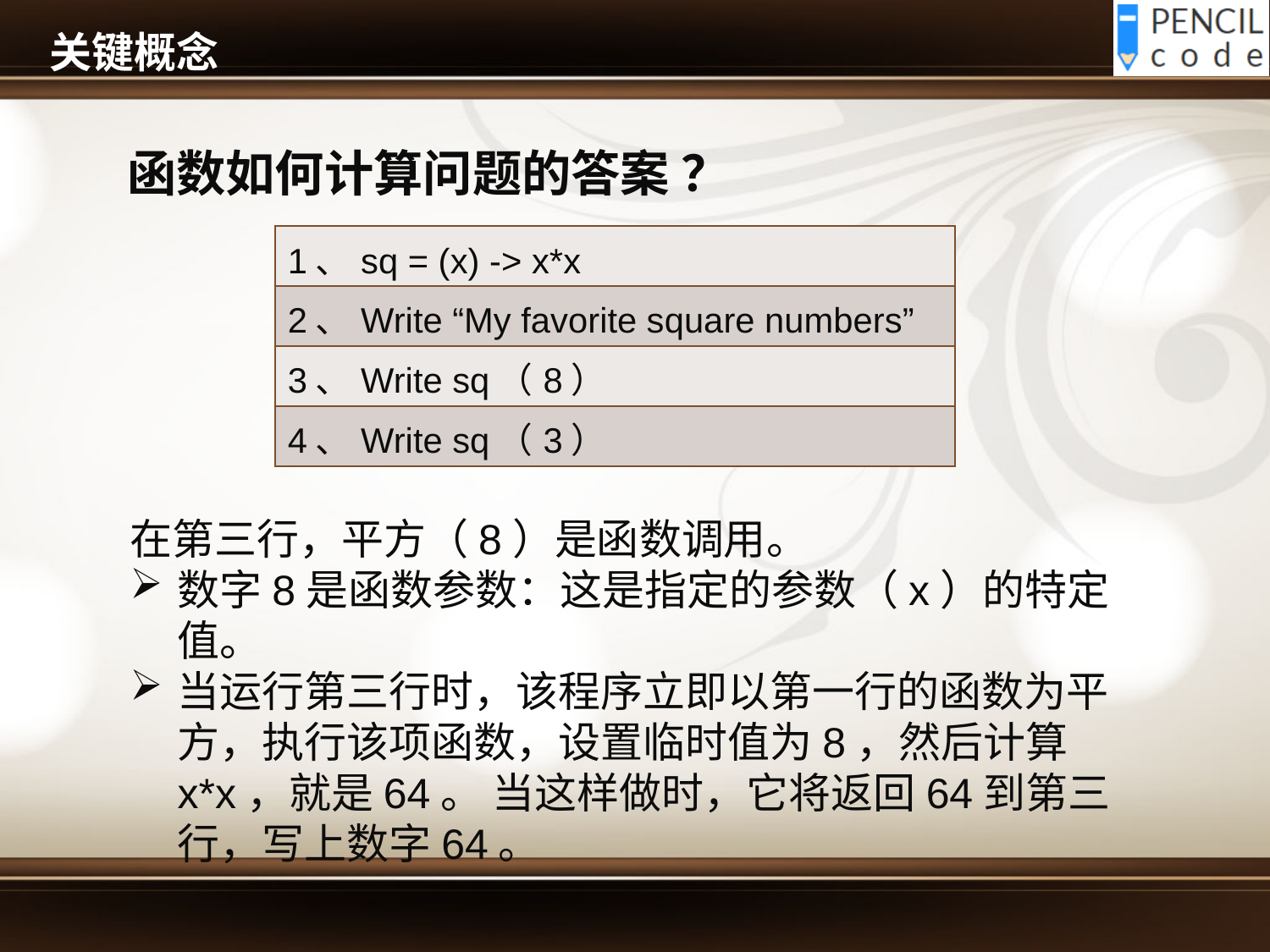

# 关键概念
函数如何计算问题的答案 ？
| 1、sq = (x) -> x\*x |
| --- |
| 2、Write “My favorite square numbers” |
| 3、Write sq（8） |
| 4、Write sq（3） |
在第三行，平方（8）是函数调用。
数字8是函数参数：这是指定的参数（x）的特定值。
当运行第三行时，该程序立即以第一行的函数为平方，执行该项函数，设置临时值为8，然后计算x*x，就是64。 当这样做时，它将返回64到第三行，写上数字64。